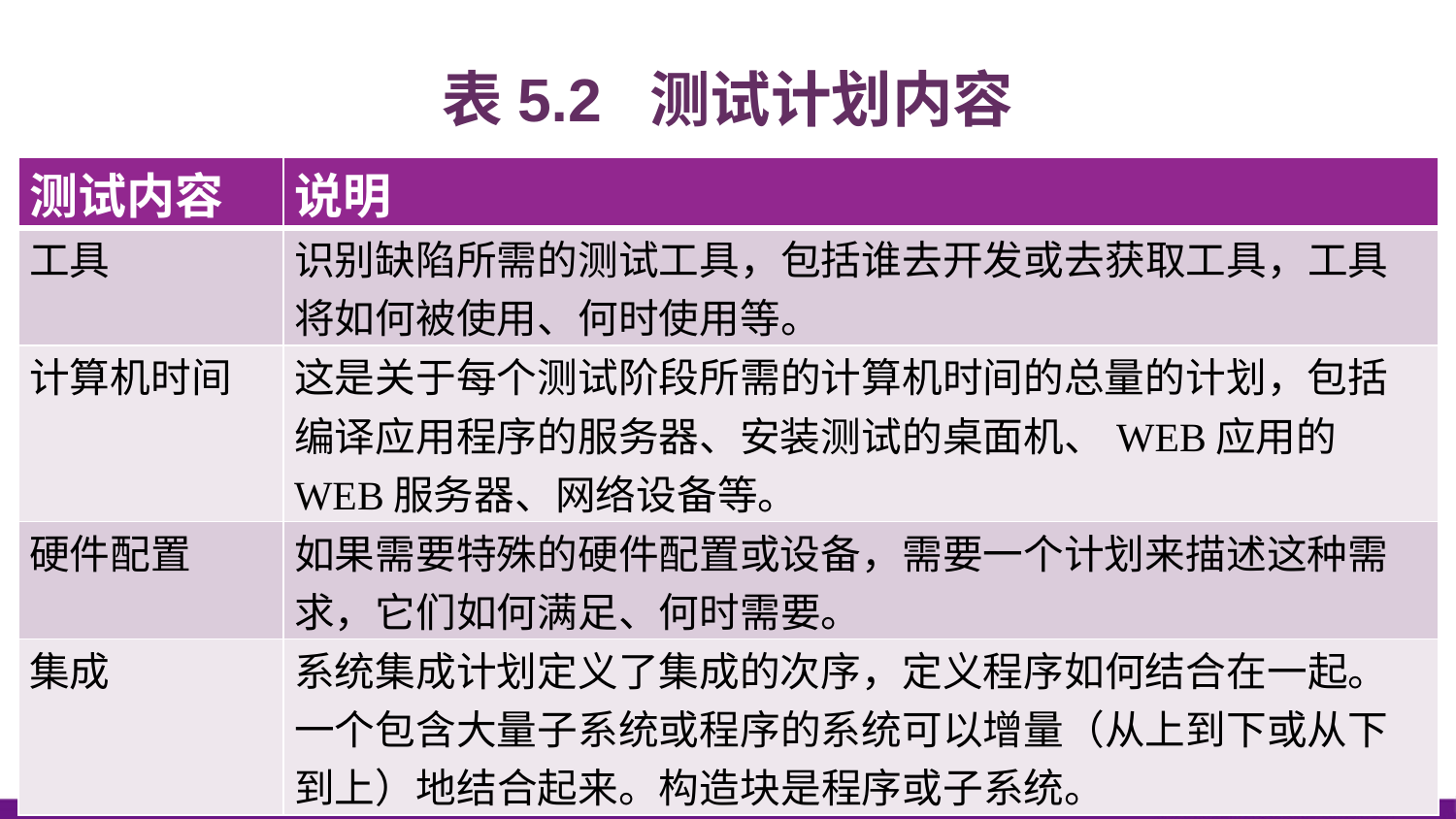

# 表5.2  测试计划内容
| 测试内容 | 说明 |
| --- | --- |
| 工具 | 识别缺陷所需的测试工具，包括谁去开发或去获取工具，工具将如何被使用、何时使用等。 |
| 计算机时间 | 这是关于每个测试阶段所需的计算机时间的总量的计划，包括编译应用程序的服务器、安装测试的桌面机、WEB应用的WEB服务器、网络设备等。 |
| 硬件配置 | 如果需要特殊的硬件配置或设备，需要一个计划来描述这种需求，它们如何满足、何时需要。 |
| 集成 | 系统集成计划定义了集成的次序，定义程序如何结合在一起。一个包含大量子系统或程序的系统可以增量（从上到下或从下到上）地结合起来。构造块是程序或子系统。 |